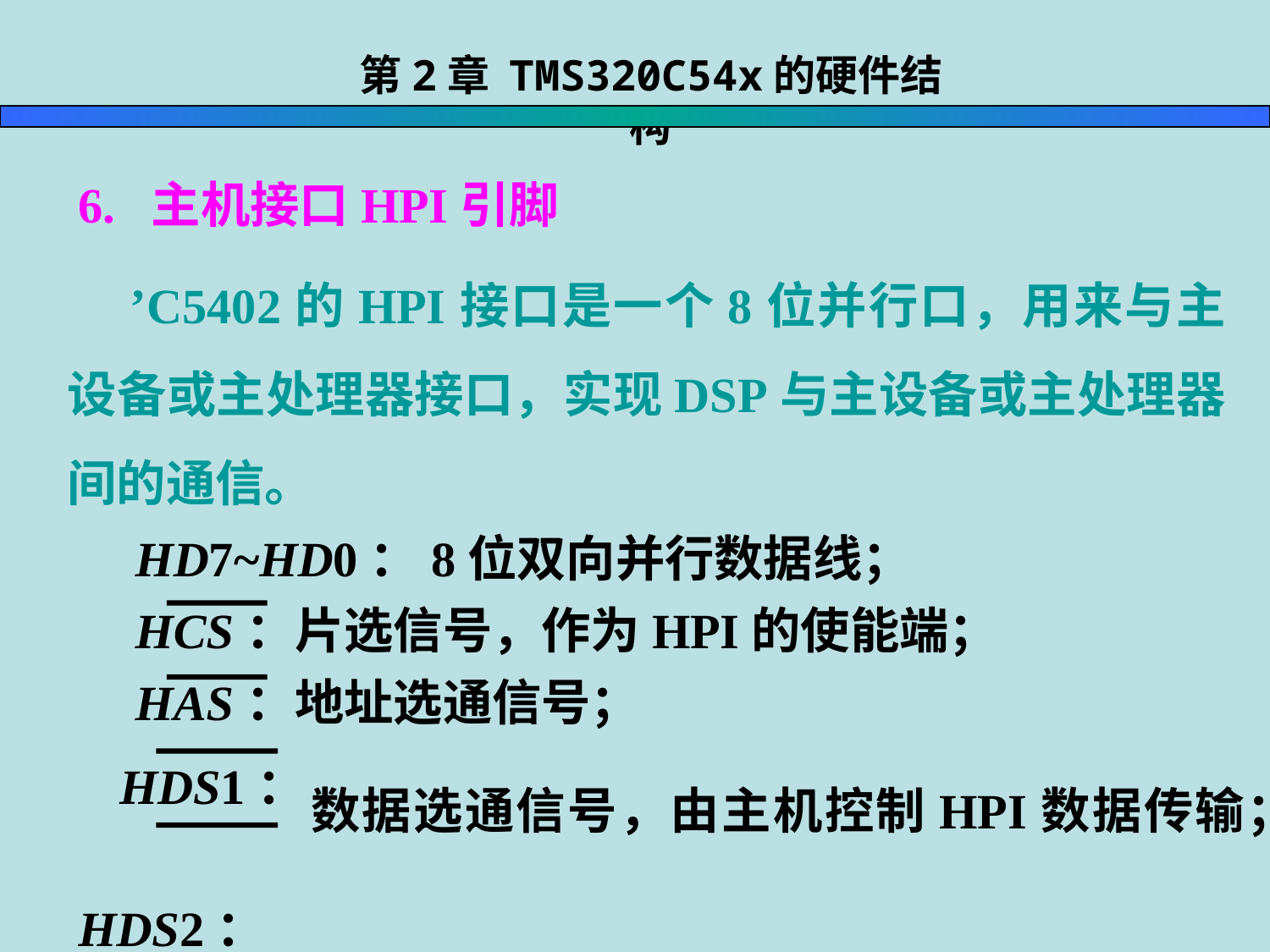

第2章 TMS320C54x的硬件结构

6.  主机接口HPI引脚
    ’C5402的HPI接口是一个8位并行口，用来与主设备或主处理器接口，实现DSP与主设备或主处理器间的通信。
  HD7~HD0：8位双向并行数据线；
  HCS：片选信号，作为HPI的使能端；
  HAS：地址选通信号；

数据选通信号，由主机控制HPI数据传输；

   HDS1：
      HDS2：
33